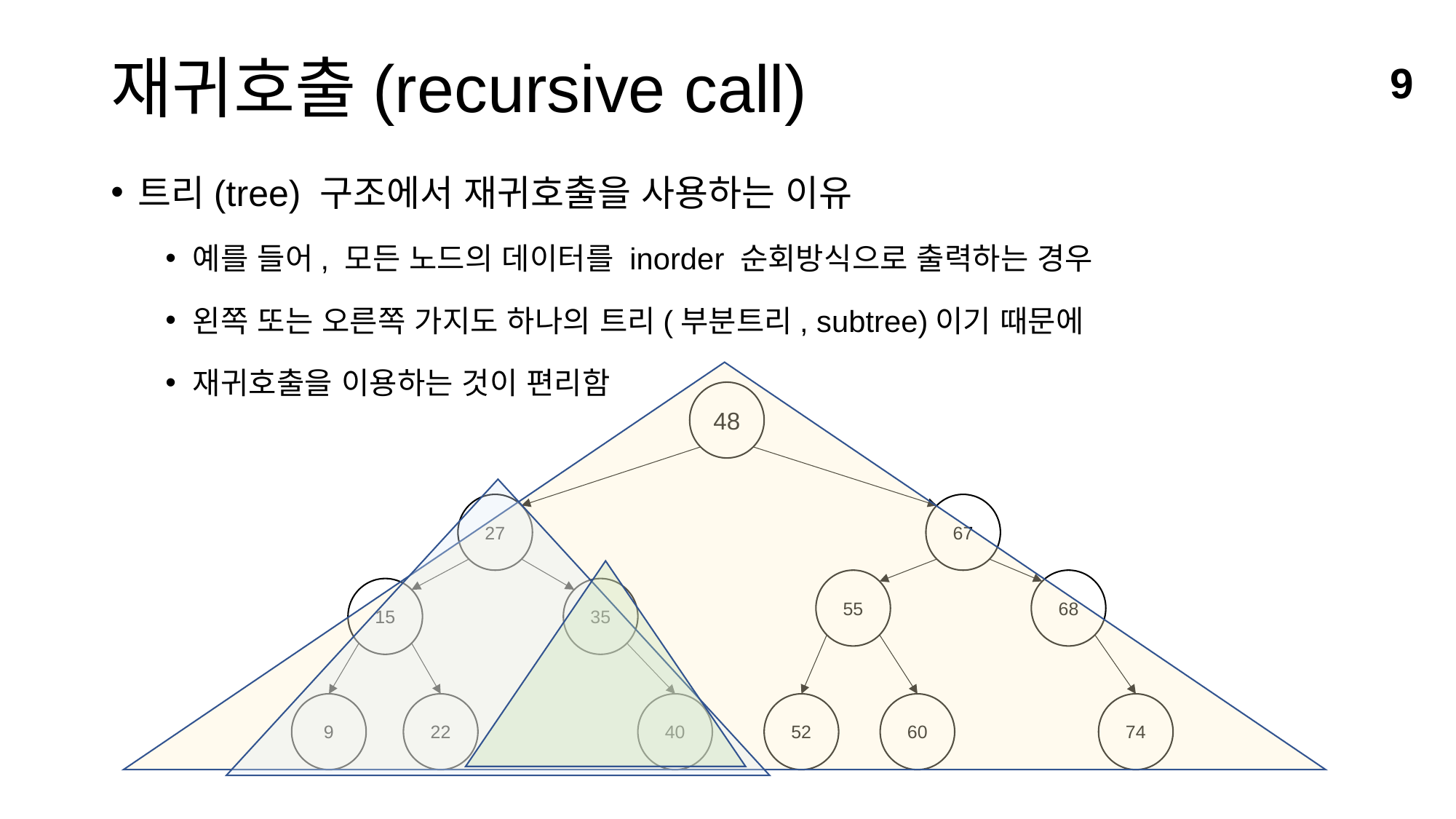

# 재귀호출(recursive call)
9
트리(tree) 구조에서 재귀호출을 사용하는 이유
예를 들어, 모든 노드의 데이터를 inorder 순회방식으로 출력하는 경우
왼쪽 또는 오른쪽 가지도 하나의 트리(부분트리, subtree)이기 때문에
재귀호출을 이용하는 것이 편리함

48
27
67
68
55
35
15
9
22
40
52
60
74